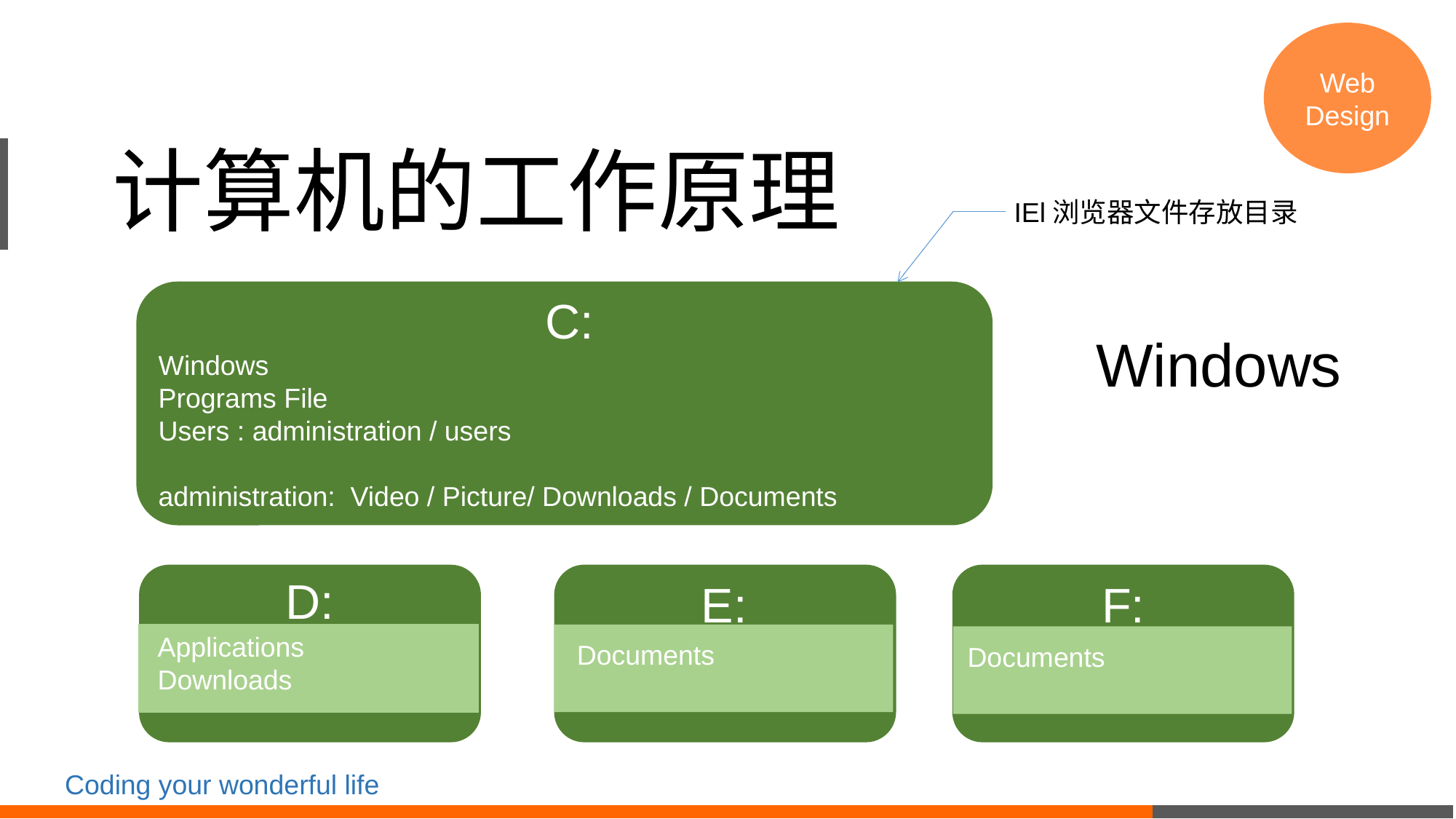

Web Design
# 计算机的工作原理

IEl浏览器文件存放目录

C:
Windows
Programs File
Users : administration / users

administration:  Video / Picture/ Downloads / Documents
Windows
CPU
中央处理器
D:

E:

F:

 Applications
 Downloads

 Documents

Documents

Coding your wonderful life